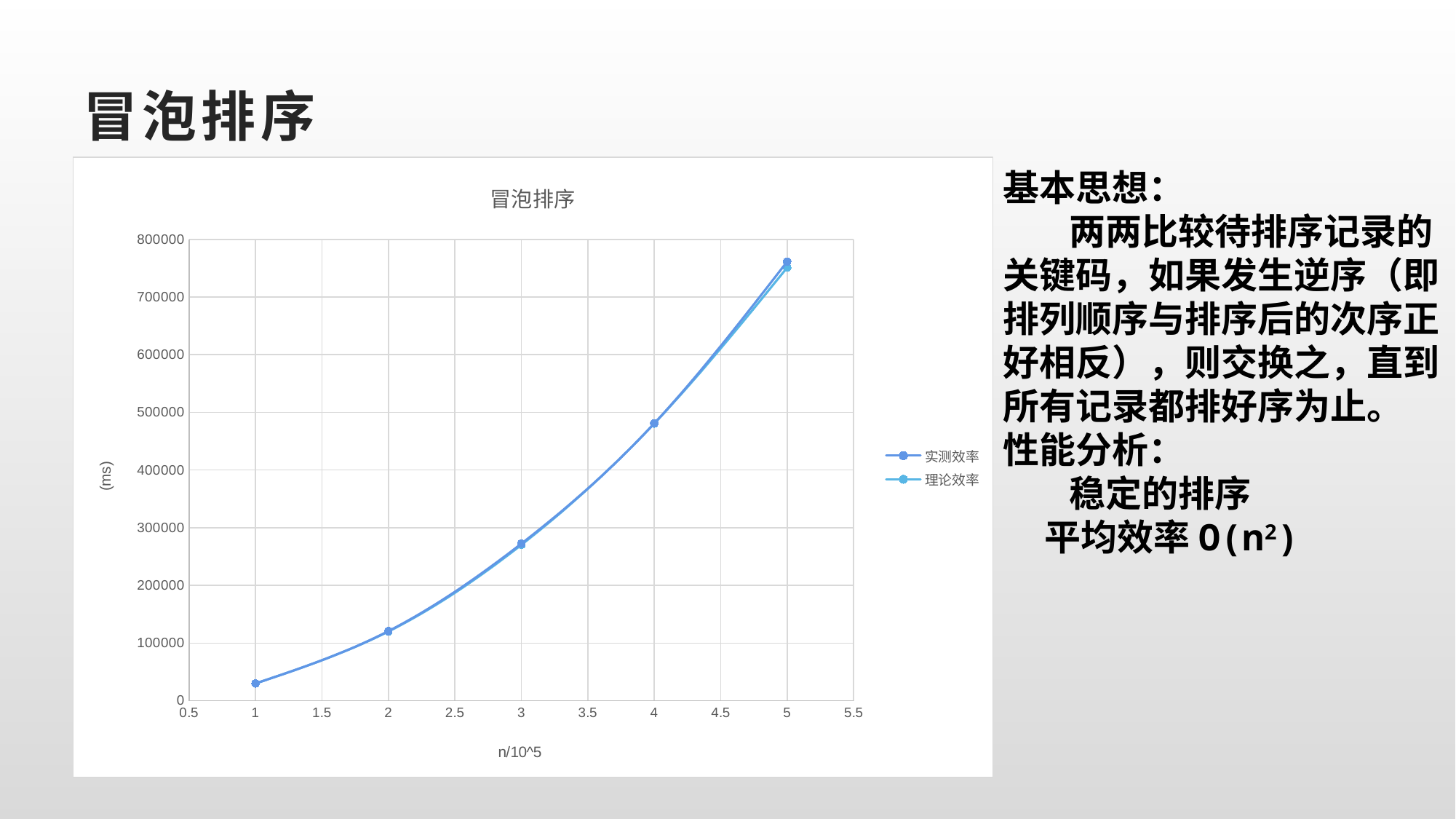

# 冒泡排序

### Chart: 冒泡排序

| Category | 实测效率 | 理论效率 |
|---|---|---|
基本思想：
       两两比较待排序记录的关键码，如果发生逆序（即排列顺序与排序后的次序正好相反），则交换之，直到所有记录都排好序为止。
性能分析：
       稳定的排序
    平均效率O(n2)